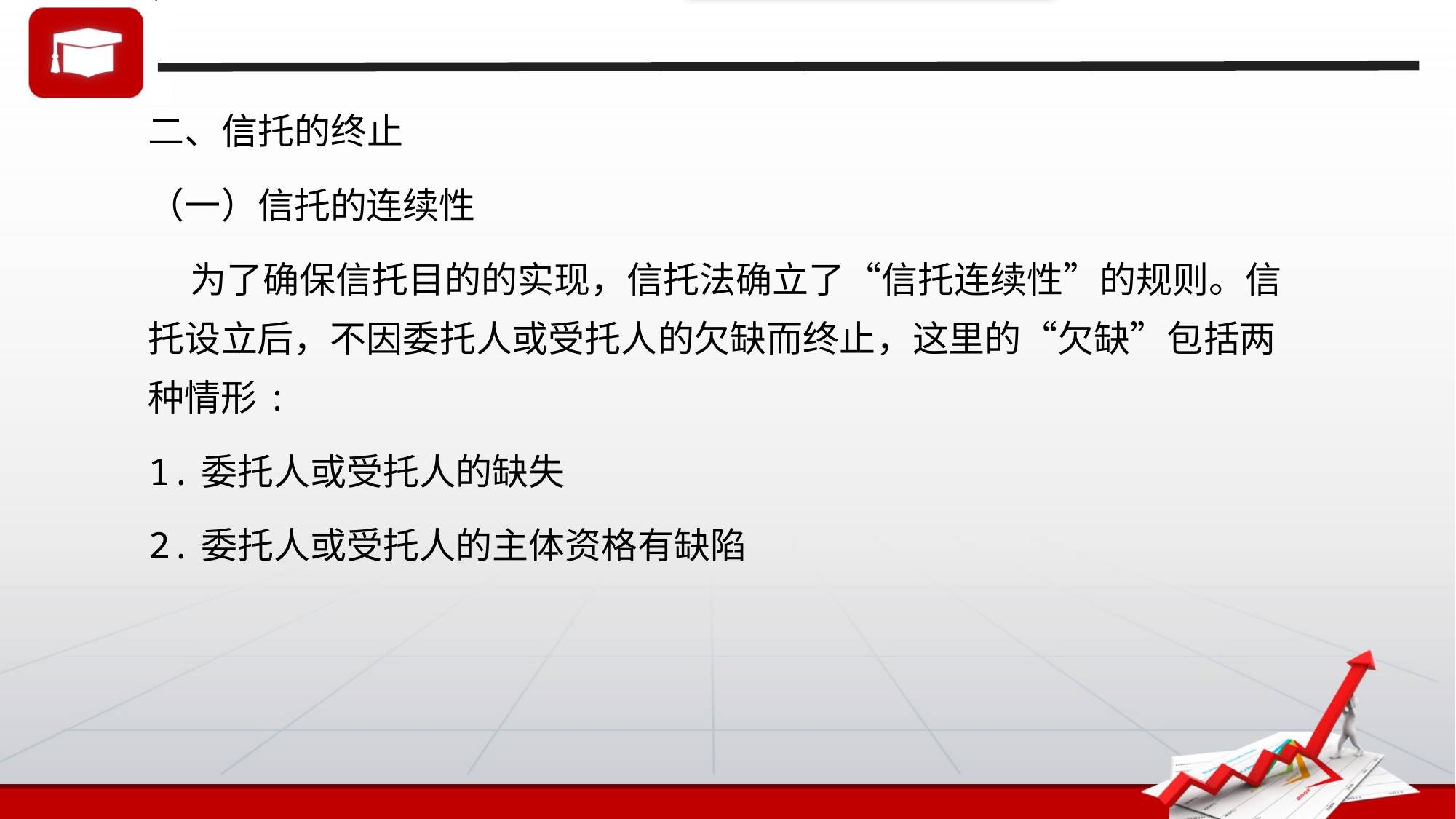

二、信托的终止
（一）信托的连续性
    为了确保信托目的的实现，信托法确立了“信托连续性”的规则。信托设立后，不因委托人或受托人的欠缺而终止，这里的“欠缺”包括两种情形:
1.委托人或受托人的缺失
2.委托人或受托人的主体资格有缺陷